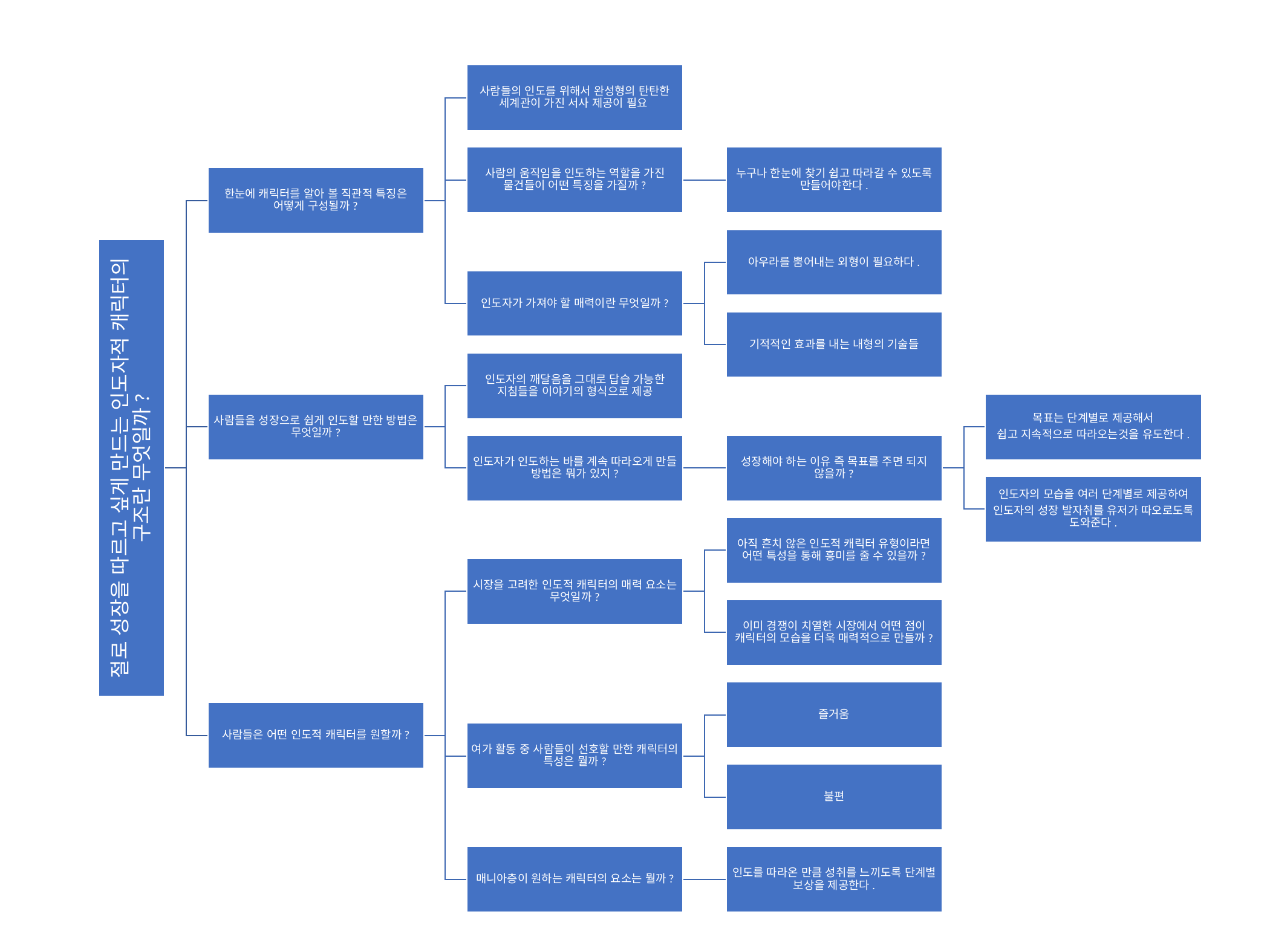

절로 성장을 따르고 싶게 만드는 인도자적 캐릭터의 구조란 무엇일까?
한눈에 캐릭터를 알아 볼 직관적 특징은 어떻게 구성될까?
사람들의 인도를 위해서 완성형의 탄탄한 세계관이 가진 서사 제공이 필요
사람의 움직임을 인도하는 역할을 가진 물건들이 어떤 특징을 가질까?
누구나 한눈에 찾기 쉽고 따라갈 수 있도록 만들어야한다.
인도자가 가져야 할 매력이란 무엇일까?
아우라를 뿜어내는 외형이 필요하다.
기적적인 효과를 내는 내형의 기술들
사람들을 성장으로 쉽게 인도할 만한 방법은 무엇일까?
인도자의 깨달음을 그대로 답습 가능한 지침들을 이야기의 형식으로 제공
인도자가 인도하는 바를 계속 따라오게 만들 방법은 뭐가 있지?
성장해야 하는 이유 즉 목표를 주면 되지 않을까?
목표는 단계별로 제공해서
쉽고 지속적으로 따라오는것을 유도한다.
인도자의 모습을 여러 단계별로 제공하여
인도자의 성장 발자취를 유저가 따오로도록 도와준다.
사람들은 어떤 인도적 캐릭터를 원할까?
시장을 고려한 인도적 캐릭터의 매력 요소는 무엇일까?
아직 흔치 않은 인도적 캐릭터 유형이라면 어떤 특성을 통해 흥미를 줄 수 있을까?
이미 경쟁이 치열한 시장에서 어떤 점이 캐릭터의 모습을 더욱 매력적으로 만들까?
여가 활동 중 사람들이 선호할 만한 캐릭터의 특성은 뭘까?
즐거움
불편
매니아층이 원하는 캐릭터의 요소는 뭘까?
인도를 따라온 만큼 성취를 느끼도록 단계별 보상을 제공한다.